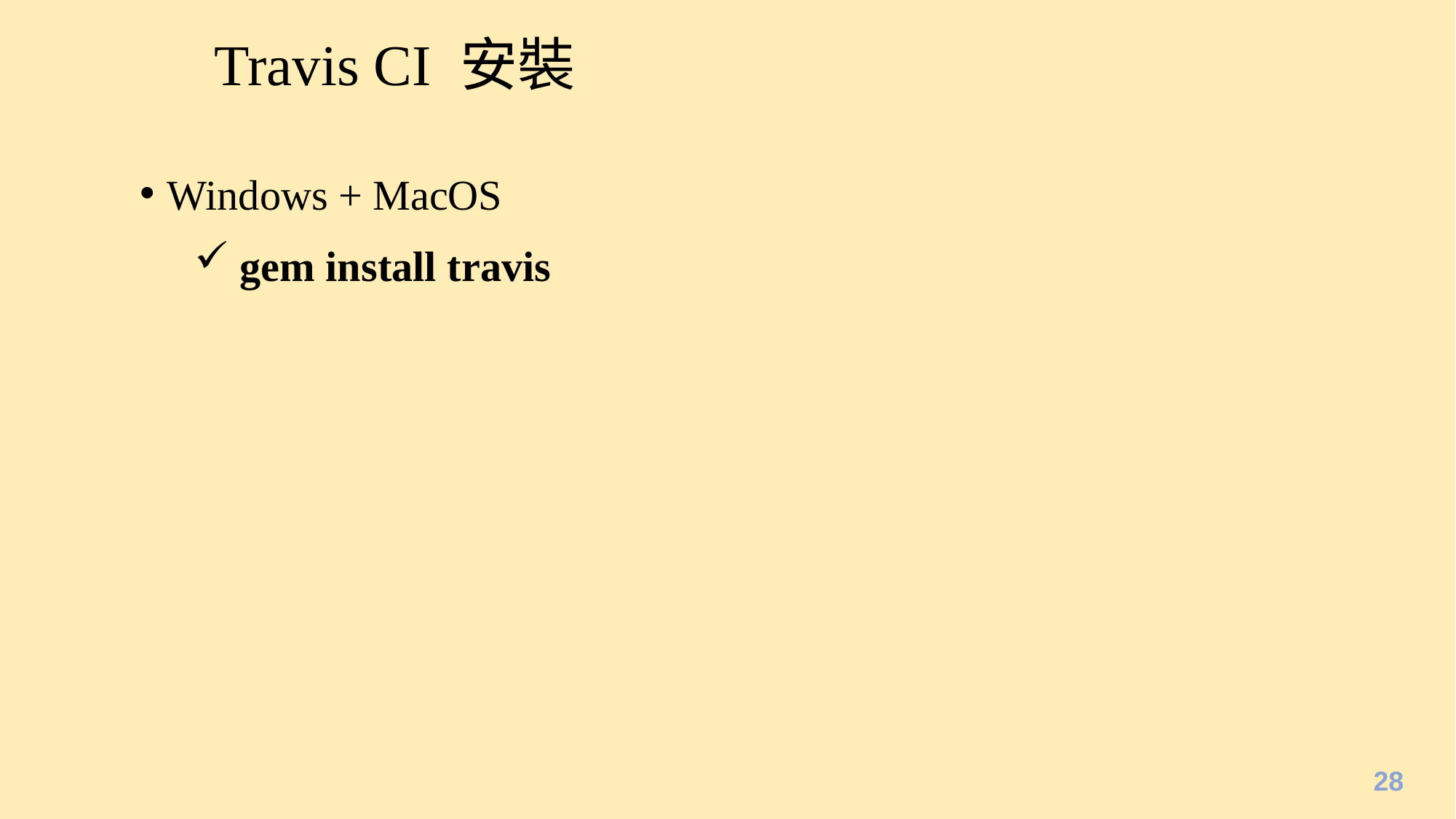

# Travis CI 安裝
Windows + MacOS
 gem install travis
28